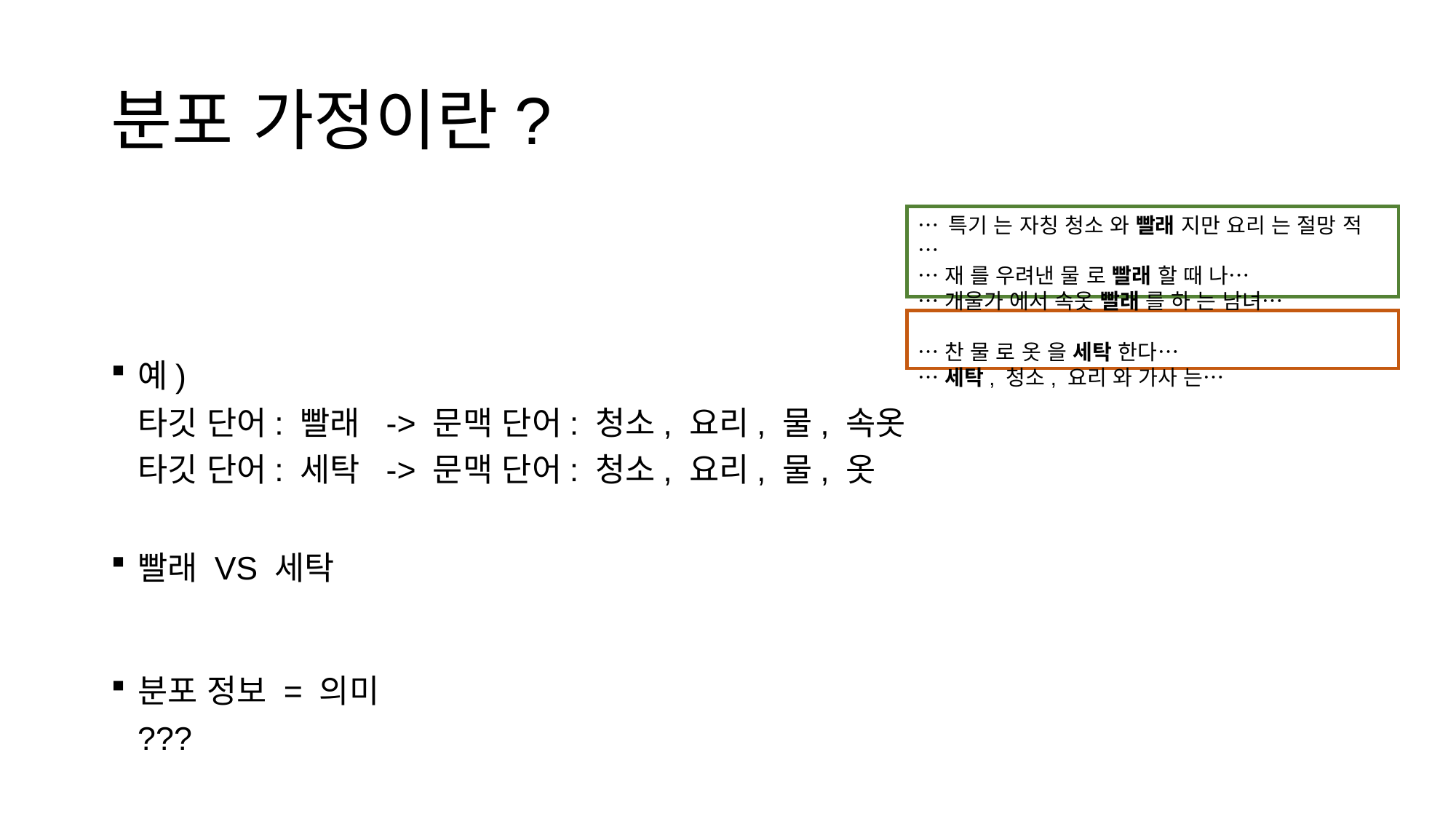

# 분포 가정이란?

… 특기 는 자칭 청소 와 빨래 지만 요리 는 절망 적…
… 재 를 우려낸 물 로 빨래 할 때 나…
… 개울가 에서 속옷 빨래 를 하 는 남녀…
… 찬 물 로 옷 을 세탁 한다…
… 세탁, 청소, 요리 와 가사 는…

예)
타깃 단어: 빨래  -> 문맥 단어: 청소, 요리, 물, 속옷
타깃 단어: 세탁  -> 문맥 단어: 청소, 요리, 물, 옷

빨래 VS 세탁

분포 정보 = 의미
???